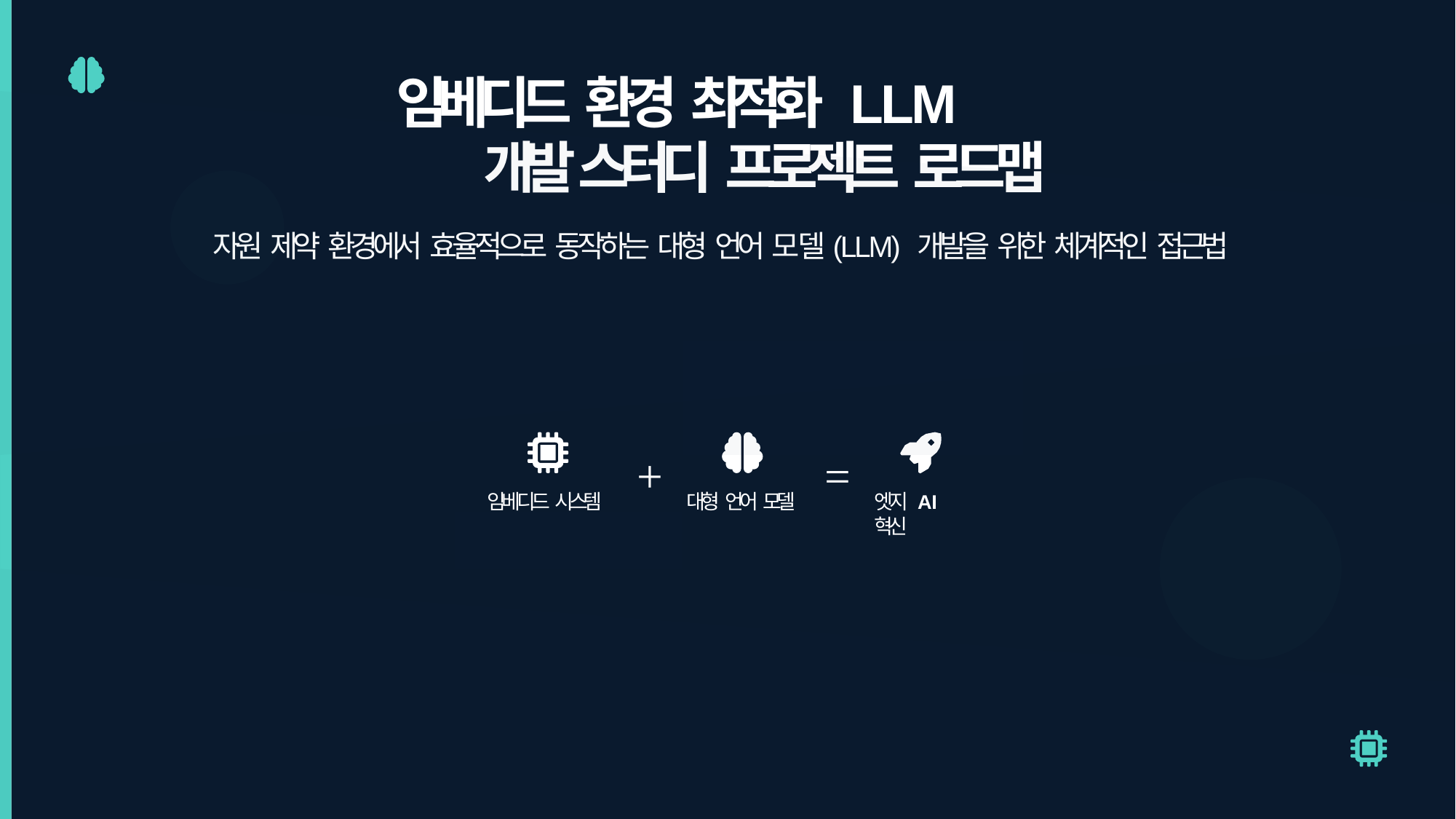

# 임베디드 환경 최적화 LLM 개발 스터디 프로젝트 로드맵
자원 제약 환경에서 효율적으로 동작하는 대형 언어 모델(LLM) 개발을 위한 체계적인 접근법

+
=
임베디드 시스템
대형 언어 모델
엣지 AI 혁신